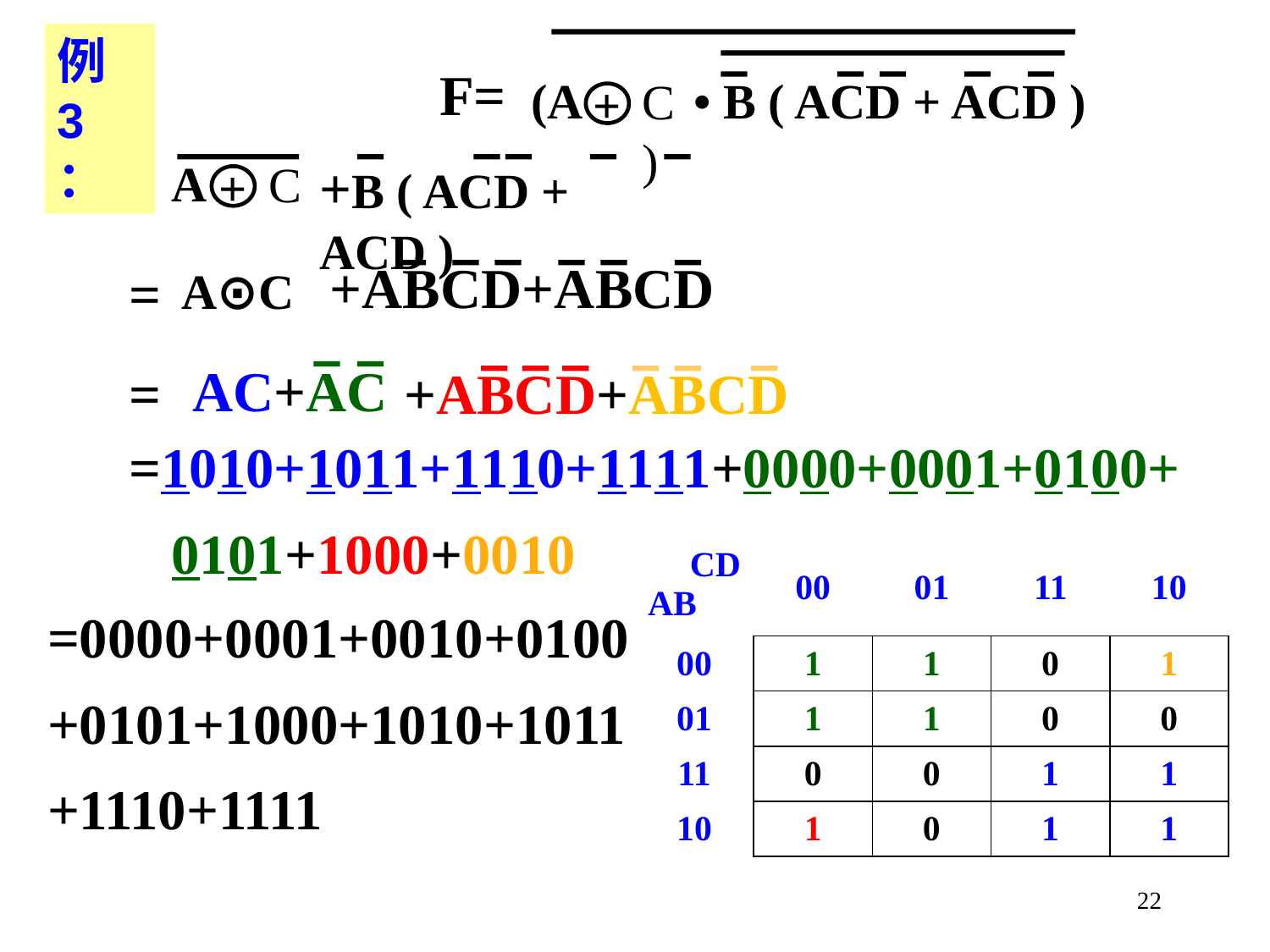

例3：

F=

(A
C)
+
• B ( ACD + ACD )

F=
A
C
+
+B ( ACD + ACD )

+ABCD+ABCD
=
A⊙C

AC+AC

=
+ABCD+ABCD

=1010+1011+1110+1111+0000+0001+0100+
   0101+1000+0010
| CD AB | 00 | 01 | 11 | 10 |
| --- | --- | --- | --- | --- |
| 00 | 1 | 1 | 0 | 1 |
| 01 | 1 | 1 | 0 | 0 |
| 11 | 0 | 0 | 1 | 1 |
| 10 | 1 | 0 | 1 | 1 |
=0000+0001+0010+0100
+0101+1000+1010+1011
+1110+1111
22